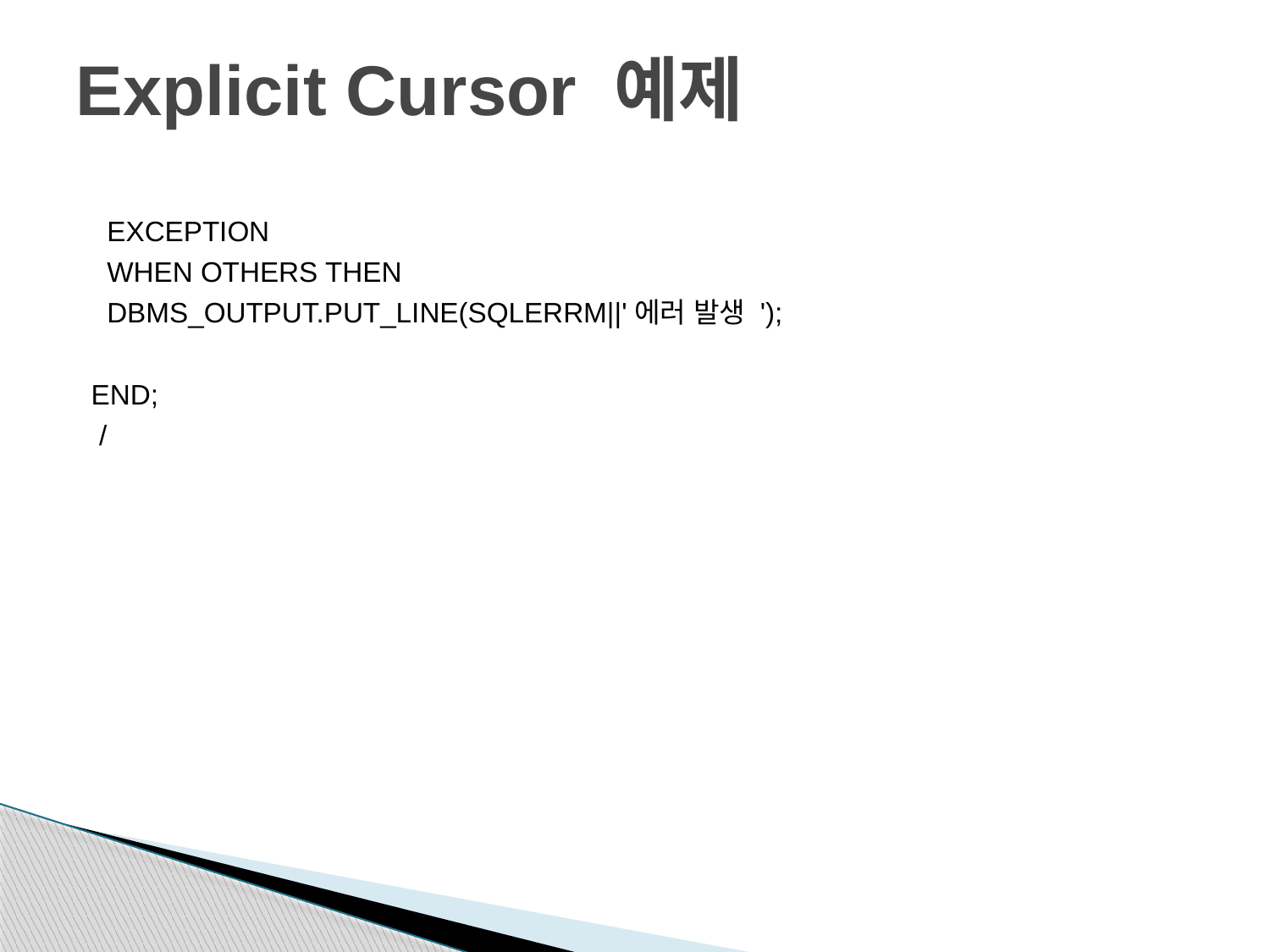

# Explicit Cursor 예제

  EXCEPTION
  WHEN OTHERS THEN
  DBMS_OUTPUT.PUT_LINE(SQLERRM||'에러 발생 ');

END;
 /